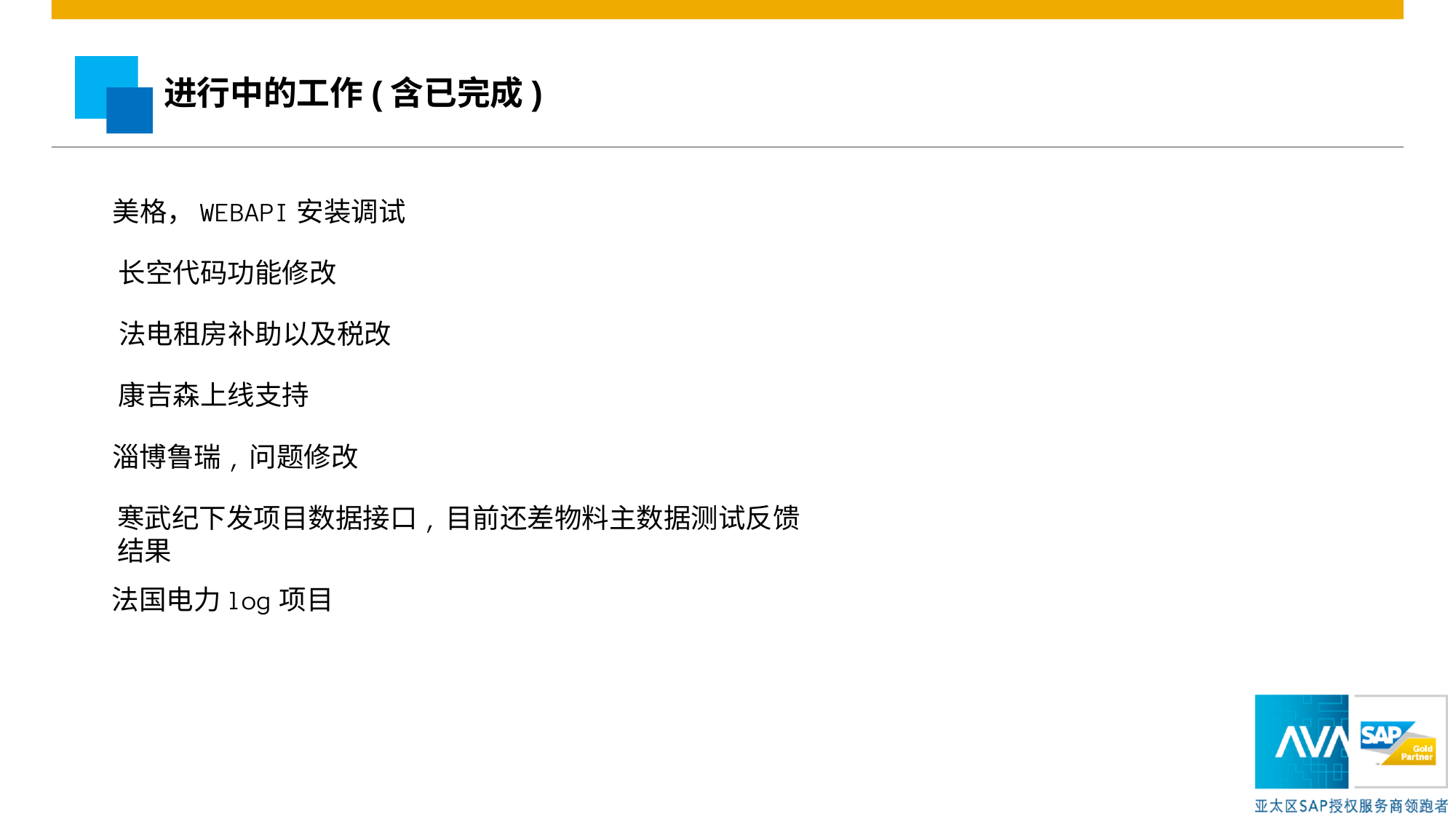

进行中的工作(含已完成)

美格，WEBAPI安装调试
长空代码功能修改
法电租房补助以及税改
康吉森上线支持
淄博鲁瑞,问题修改
寒武纪下发项目数据接口,目前还差物料主数据测试反馈结果
法国电力log项目